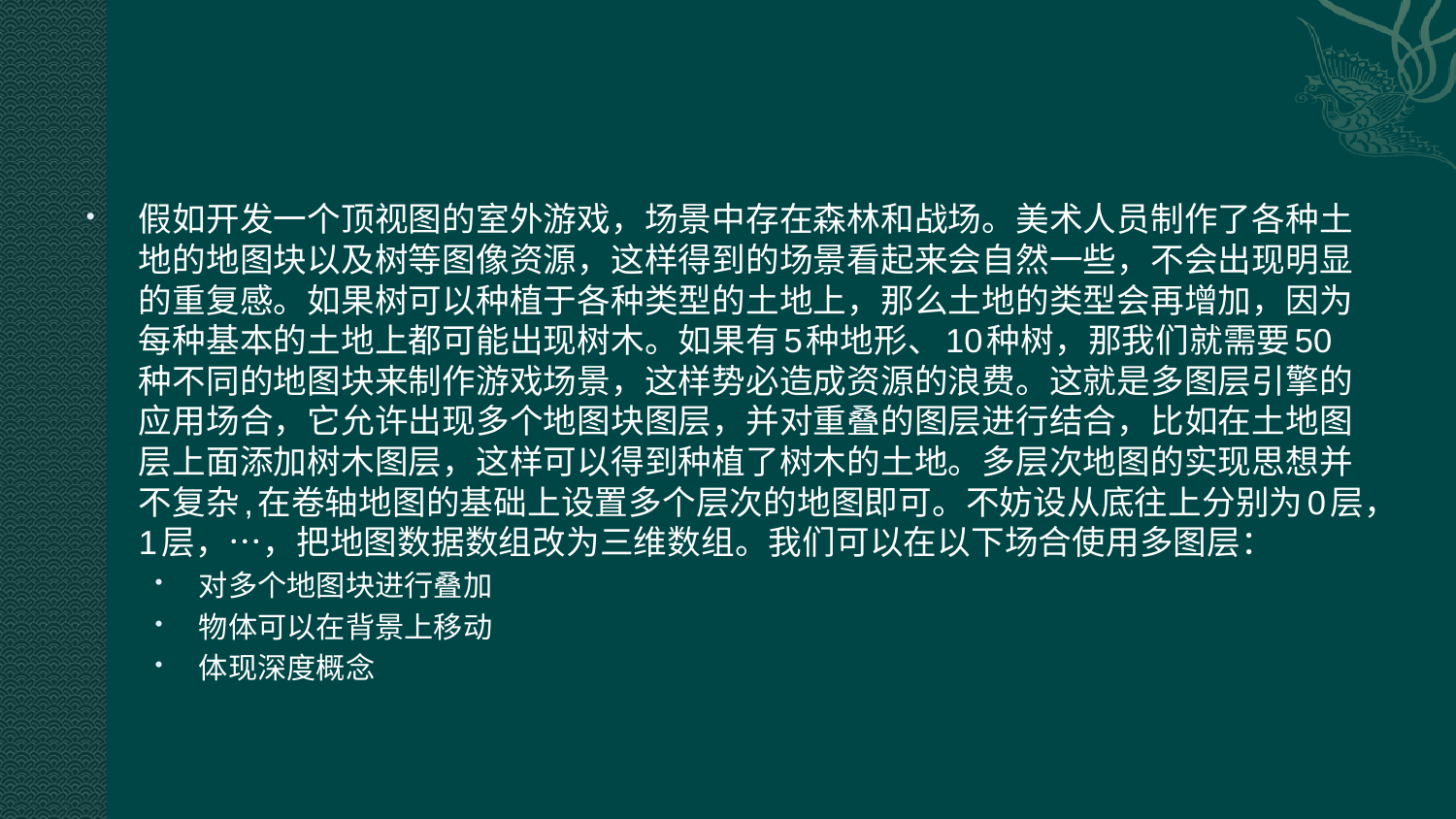

#
假如开发一个顶视图的室外游戏，场景中存在森林和战场。美术人员制作了各种土地的地图块以及树等图像资源，这样得到的场景看起来会自然一些，不会出现明显的重复感。如果树可以种植于各种类型的土地上，那么土地的类型会再增加，因为每种基本的土地上都可能出现树木。如果有5种地形、10种树，那我们就需要50种不同的地图块来制作游戏场景，这样势必造成资源的浪费。这就是多图层引擎的应用场合，它允许出现多个地图块图层，并对重叠的图层进行结合，比如在土地图层上面添加树木图层，这样可以得到种植了树木的土地。多层次地图的实现思想并不复杂,在卷轴地图的基础上设置多个层次的地图即可。不妨设从底往上分别为0层，1层，…，把地图数据数组改为三维数组。我们可以在以下场合使用多图层：
对多个地图块进行叠加
物体可以在背景上移动
体现深度概念